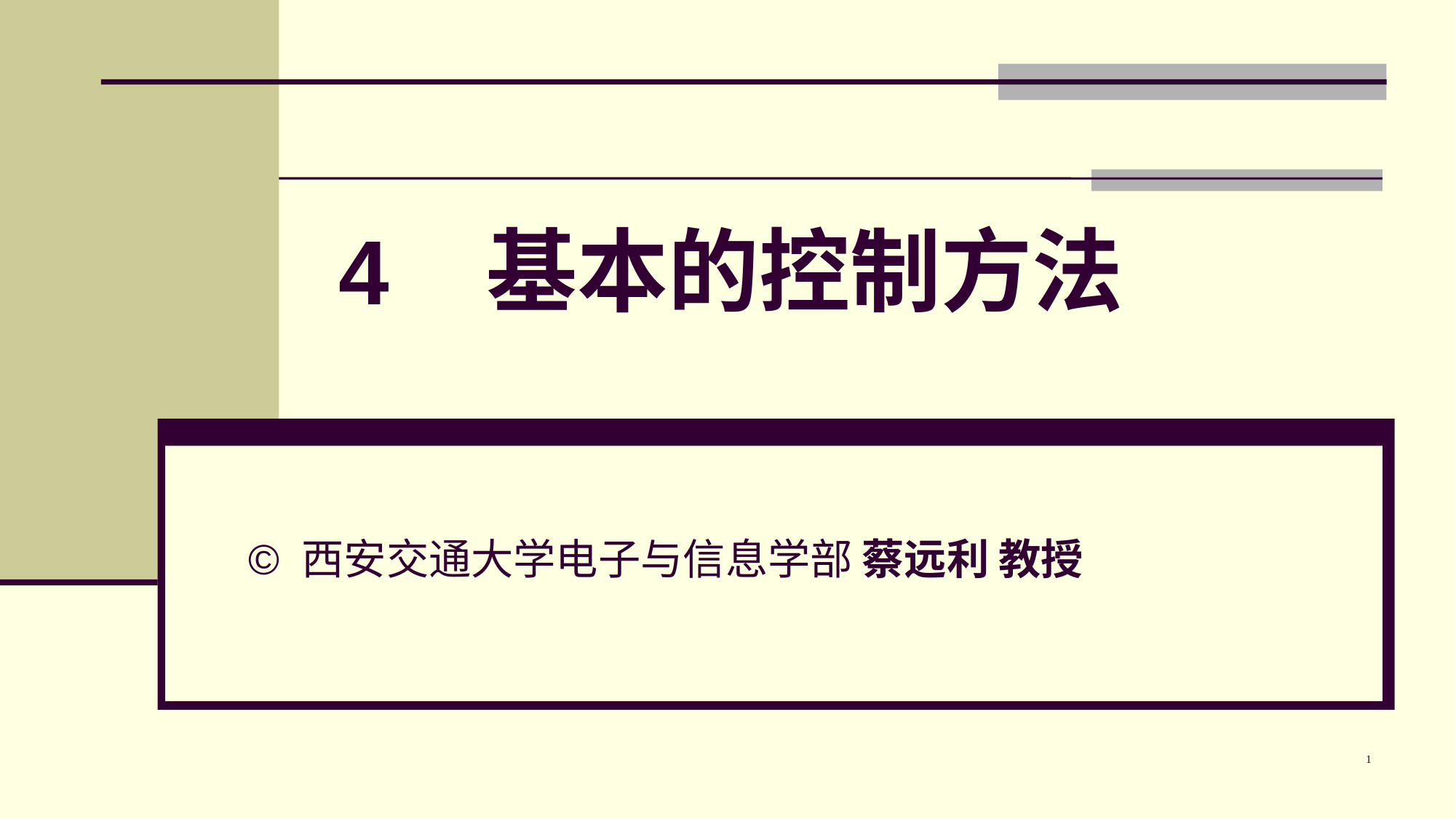

# 4   基本的控制方法
© 西安交通大学电子与信息学部 蔡远利 教授
1